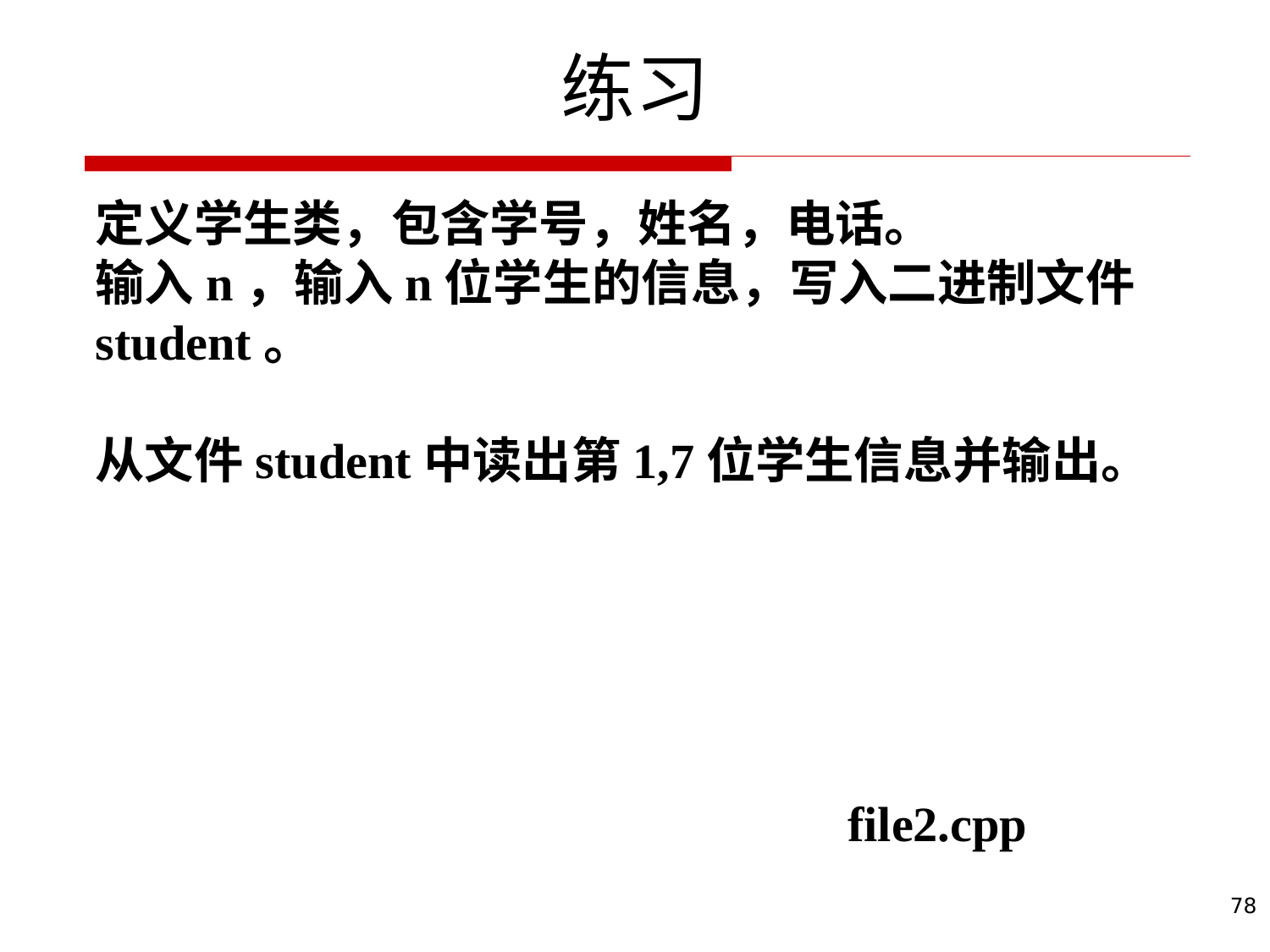

# 练习
定义学生类，包含学号，姓名，电话。
输入n，输入n位学生的信息，写入二进制文件student。

从文件student中读出第1,7位学生信息并输出。

file2.cpp
78